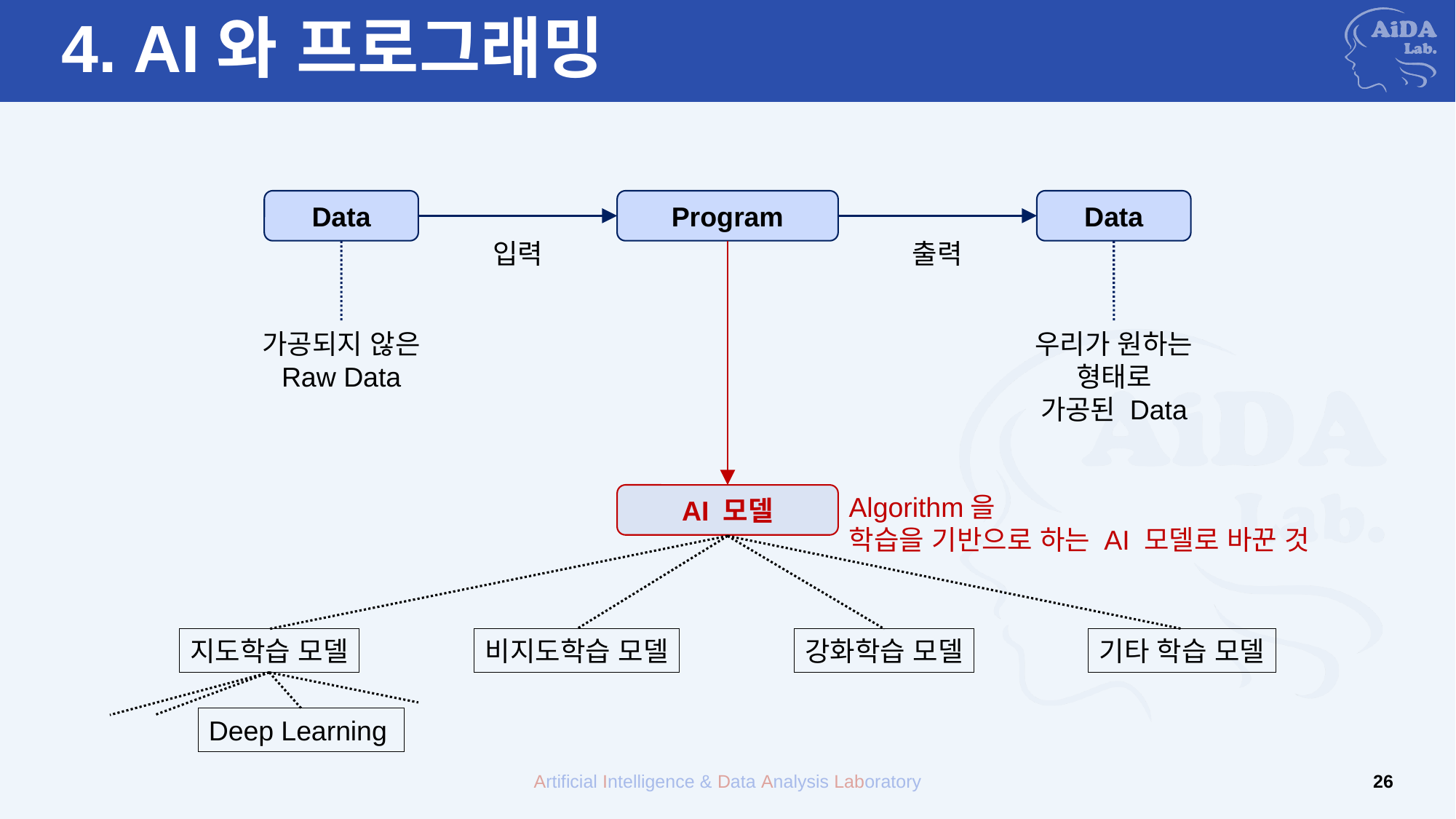

# 4. AI와 프로그래밍
Data
Program
Data
입력
출력
가공되지 않은
Raw Data
우리가 원하는
형태로
가공된 Data
AI 모델
Algorithm을
학습을 기반으로 하는 AI 모델로 바꾼 것
지도학습 모델
비지도학습 모델
강화학습 모델
기타 학습 모델
Deep Learning
Artificial Intelligence & Data Analysis Laboratory
26